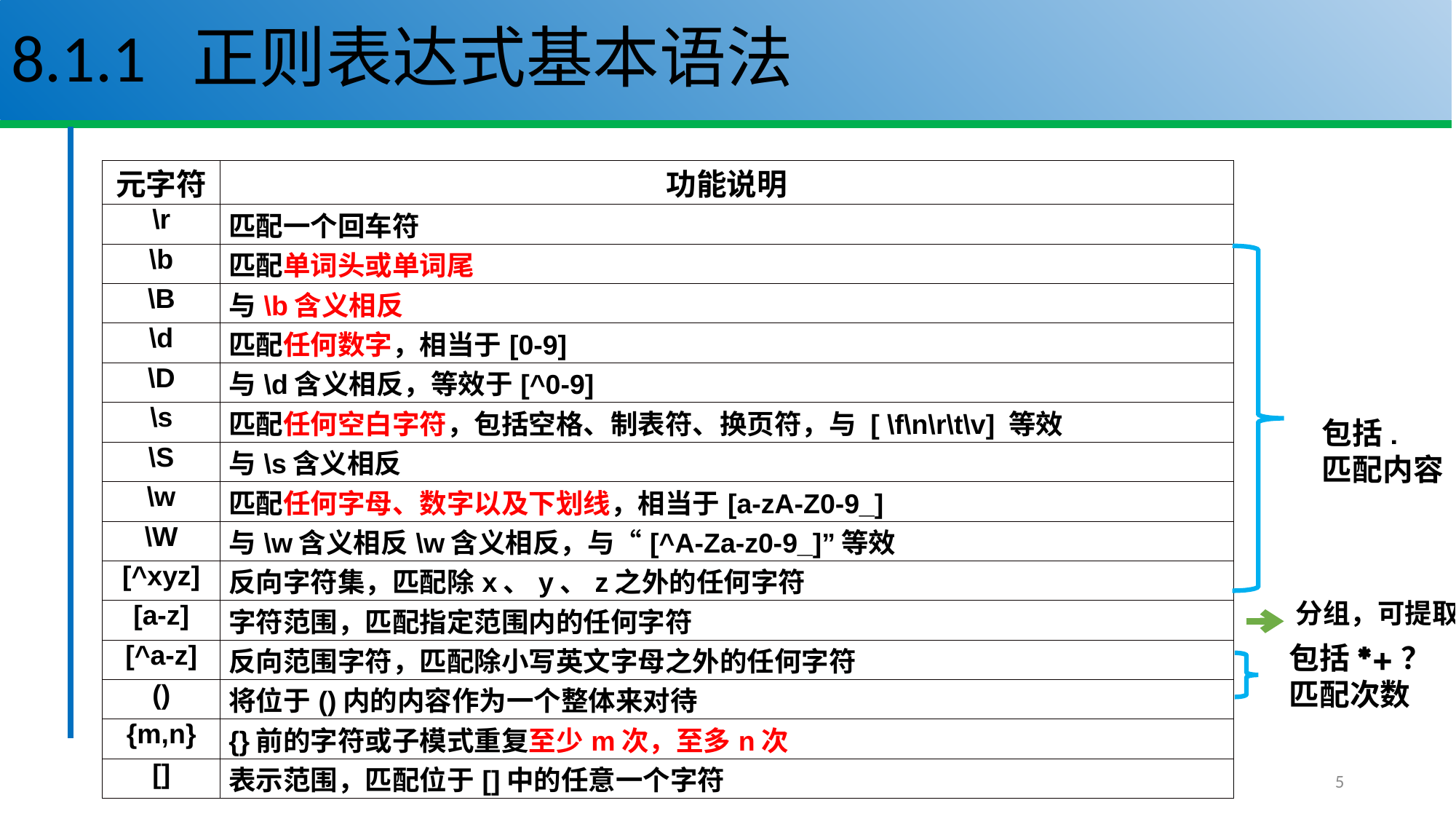

# 8.1.1  正则表达式基本语法
| 元字符 | 功能说明 |
| --- | --- |
| \r | 匹配一个回车符 |
| \b | 匹配单词头或单词尾 |
| \B | 与\b含义相反 |
| \d | 匹配任何数字，相当于[0-9] |
| \D | 与\d含义相反，等效于[^0-9] |
| \s | 匹配任何空白字符，包括空格、制表符、换页符，与 [ \f\n\r\t\v] 等效 |
| \S | 与\s含义相反 |
| \w | 匹配任何字母、数字以及下划线，相当于[a-zA-Z0-9\_] |
| \W | 与\w含义相反\w含义相反，与“[^A-Za-z0-9\_]”等效 |
| [^xyz] | 反向字符集，匹配除x、y、z之外的任何字符 |
| [a-z] | 字符范围，匹配指定范围内的任何字符 |
| [^a-z] | 反向范围字符，匹配除小写英文字母之外的任何字符 |
| () | 将位于()内的内容作为一个整体来对待 |
| {m,n} | {}前的字符或子模式重复至少m次，至多n次 |
| [] | 表示范围，匹配位于[]中的任意一个字符 |

包括.
匹配内容
分组，可提取
包括*+？
匹配次数

5